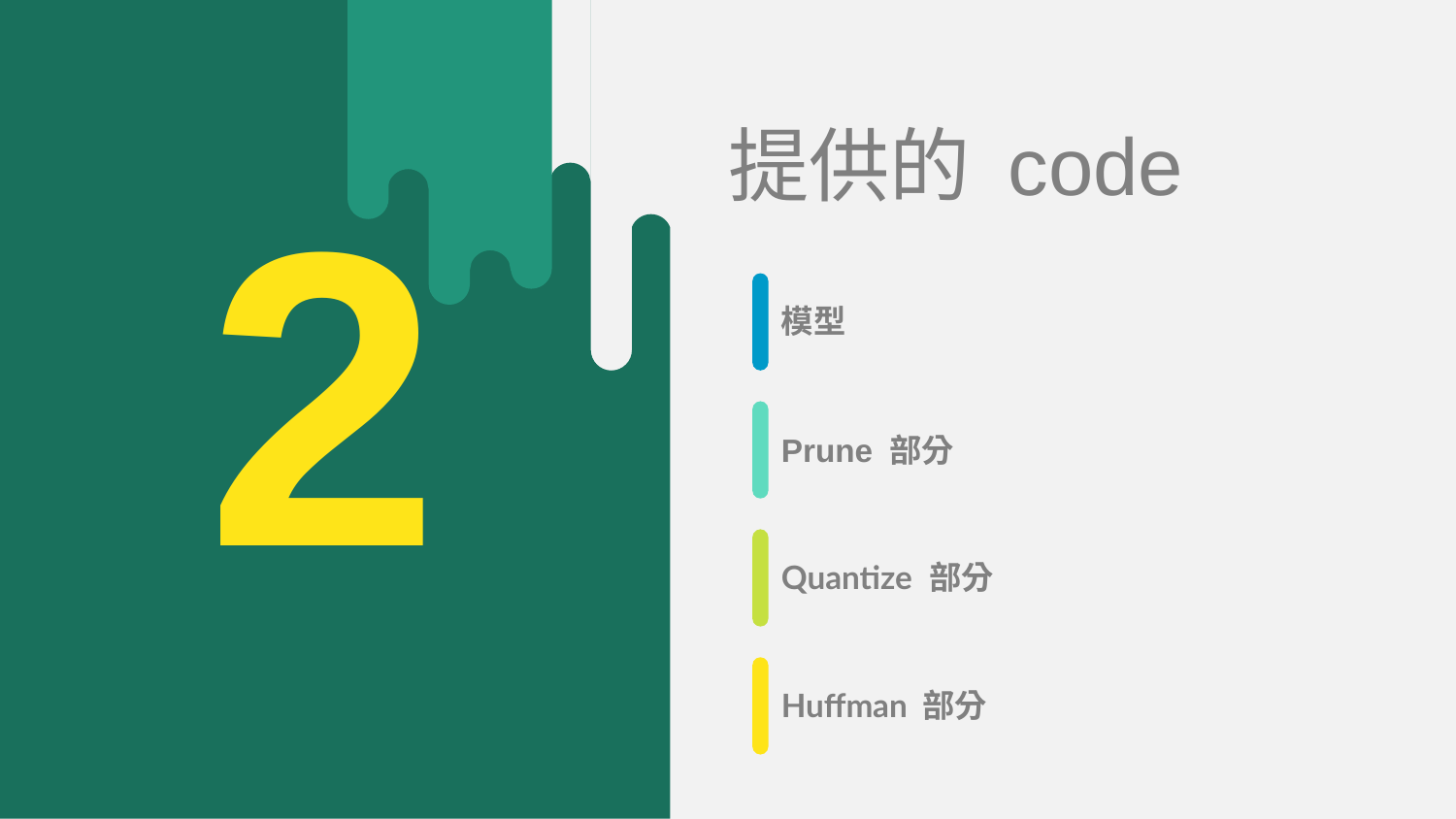

提供的 code
2

模型

Prune 部分

Quantize 部分

Huffman 部分